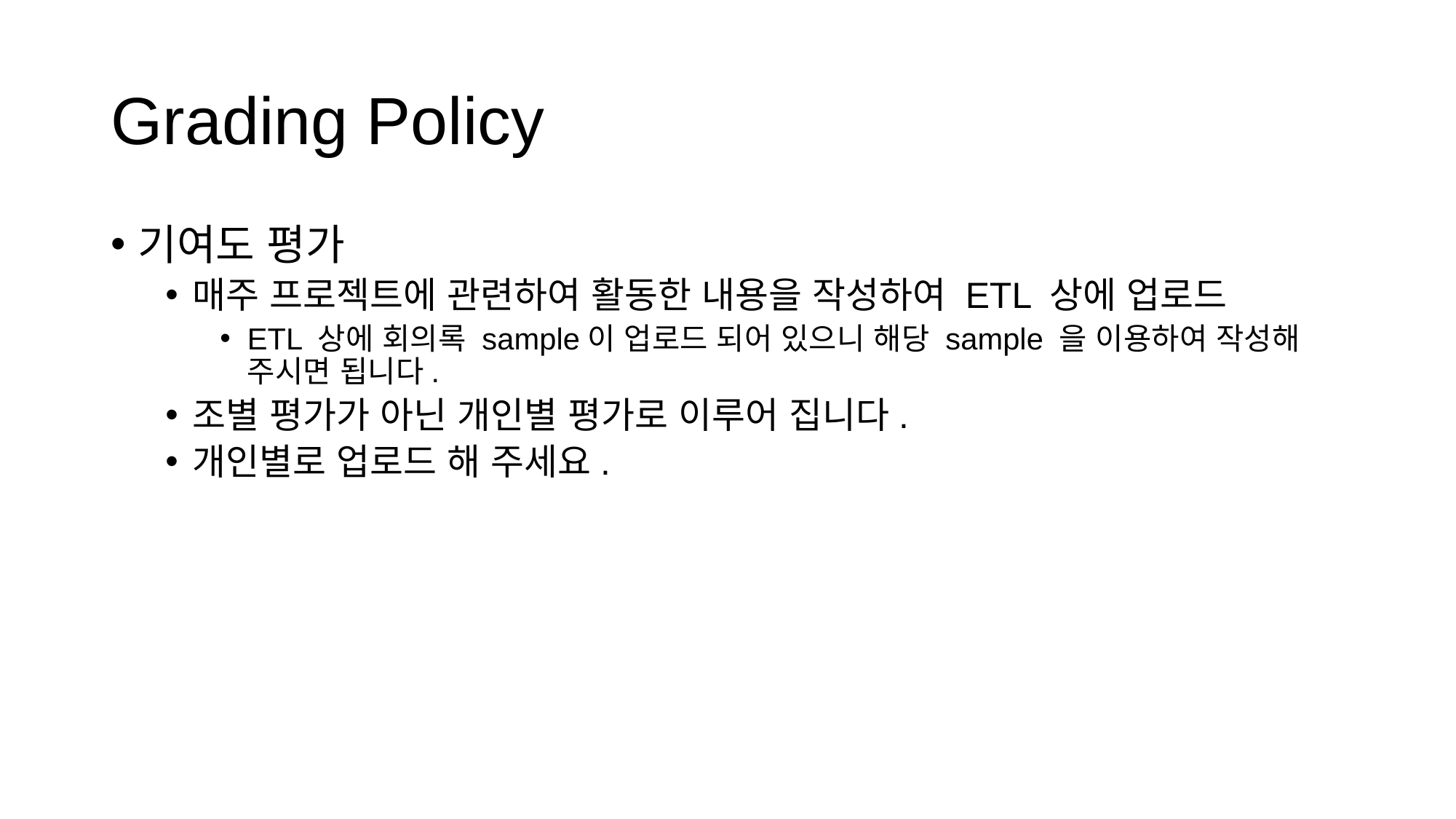

# Grading Policy
기여도 평가
매주 프로젝트에 관련하여 활동한 내용을 작성하여 ETL 상에 업로드
ETL 상에 회의록 sample이 업로드 되어 있으니 해당 sample 을 이용하여 작성해 주시면 됩니다.
조별 평가가 아닌 개인별 평가로 이루어 집니다.
개인별로 업로드 해 주세요.